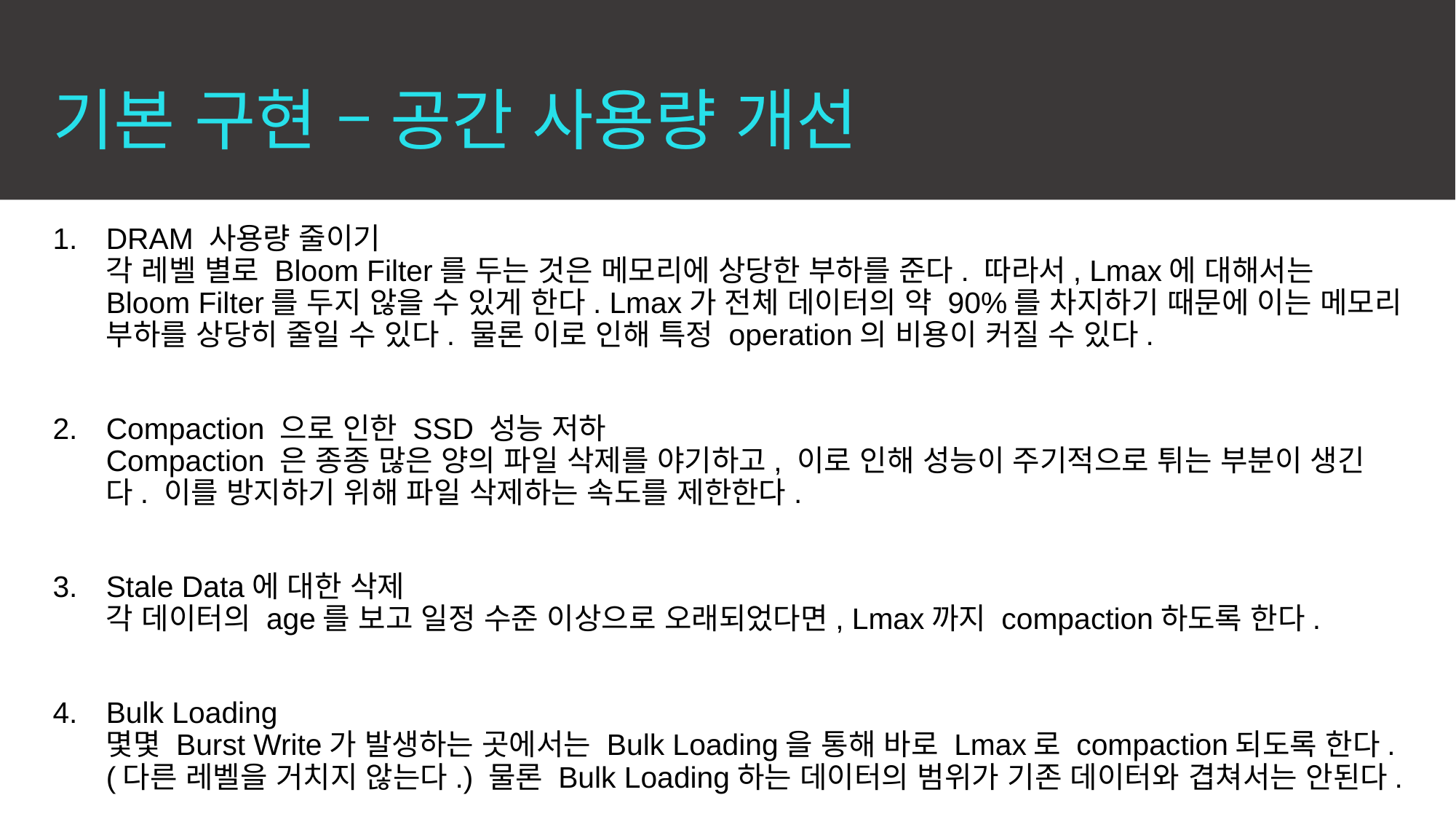

# 기본 구현 – 공간 사용량 개선
DRAM 사용량 줄이기
각 레벨 별로 Bloom Filter를 두는 것은 메모리에 상당한 부하를 준다. 따라서, Lmax에 대해서는 Bloom Filter를 두지 않을 수 있게 한다. Lmax가 전체 데이터의 약 90%를 차지하기 때문에 이는 메모리 부하를 상당히 줄일 수 있다. 물론 이로 인해 특정 operation의 비용이 커질 수 있다.

Compaction 으로 인한 SSD 성능 저하
Compaction 은 종종 많은 양의 파일 삭제를 야기하고, 이로 인해 성능이 주기적으로 튀는 부분이 생긴다. 이를 방지하기 위해 파일 삭제하는 속도를 제한한다.

Stale Data에 대한 삭제
각 데이터의 age를 보고 일정 수준 이상으로 오래되었다면, Lmax까지 compaction하도록 한다.

Bulk Loading
몇몇 Burst Write가 발생하는 곳에서는 Bulk Loading을 통해 바로 Lmax로 compaction되도록 한다. (다른 레벨을 거치지 않는다.) 물론 Bulk Loading하는 데이터의 범위가 기존 데이터와 겹쳐서는 안된다.